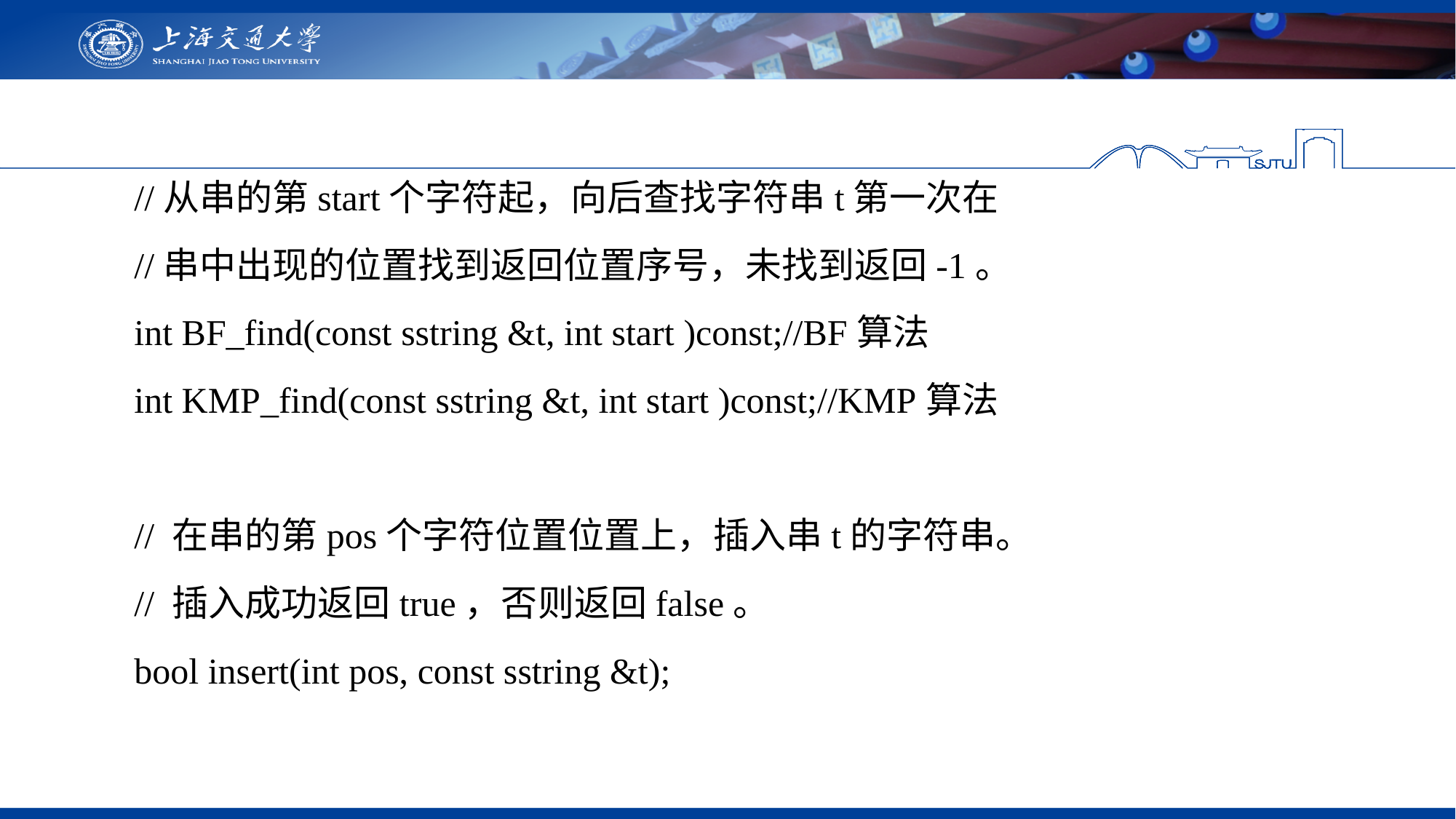

//从串的第start个字符起，向后查找字符串t第一次在
        //串中出现的位置找到返回位置序号，未找到返回-1。
        int BF_find(const sstring &t, int start )const;//BF算法
        int KMP_find(const sstring &t, int start )const;//KMP算法

        // 在串的第pos个字符位置位置上，插入串t的字符串。
        // 插入成功返回true，否则返回false。
        bool insert(int pos, const sstring &t);